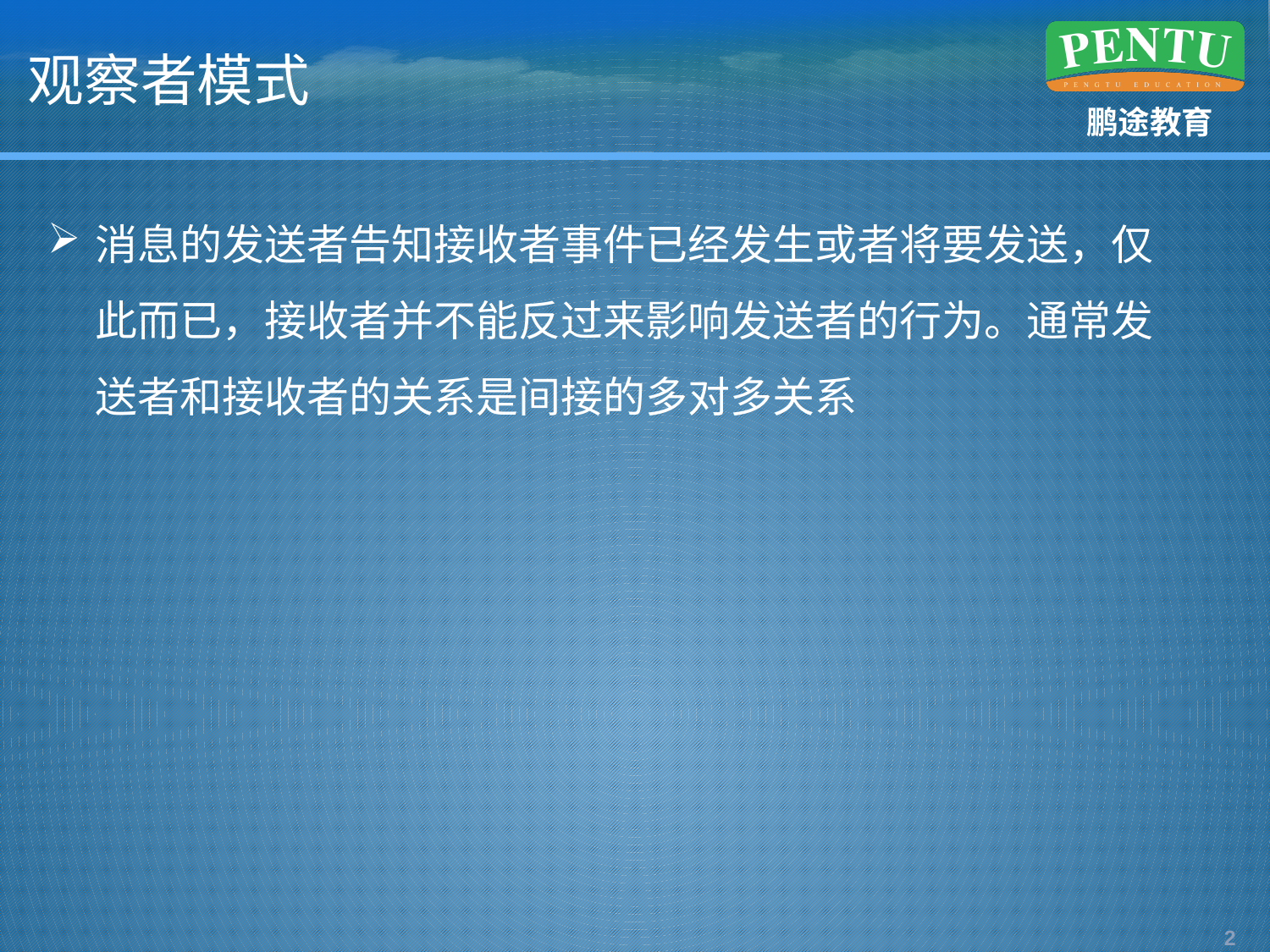

# 观察者模式
消息的发送者告知接收者事件已经发生或者将要发送，仅此而已，接收者并不能反过来影响发送者的行为。通常发送者和接收者的关系是间接的多对多关系
2